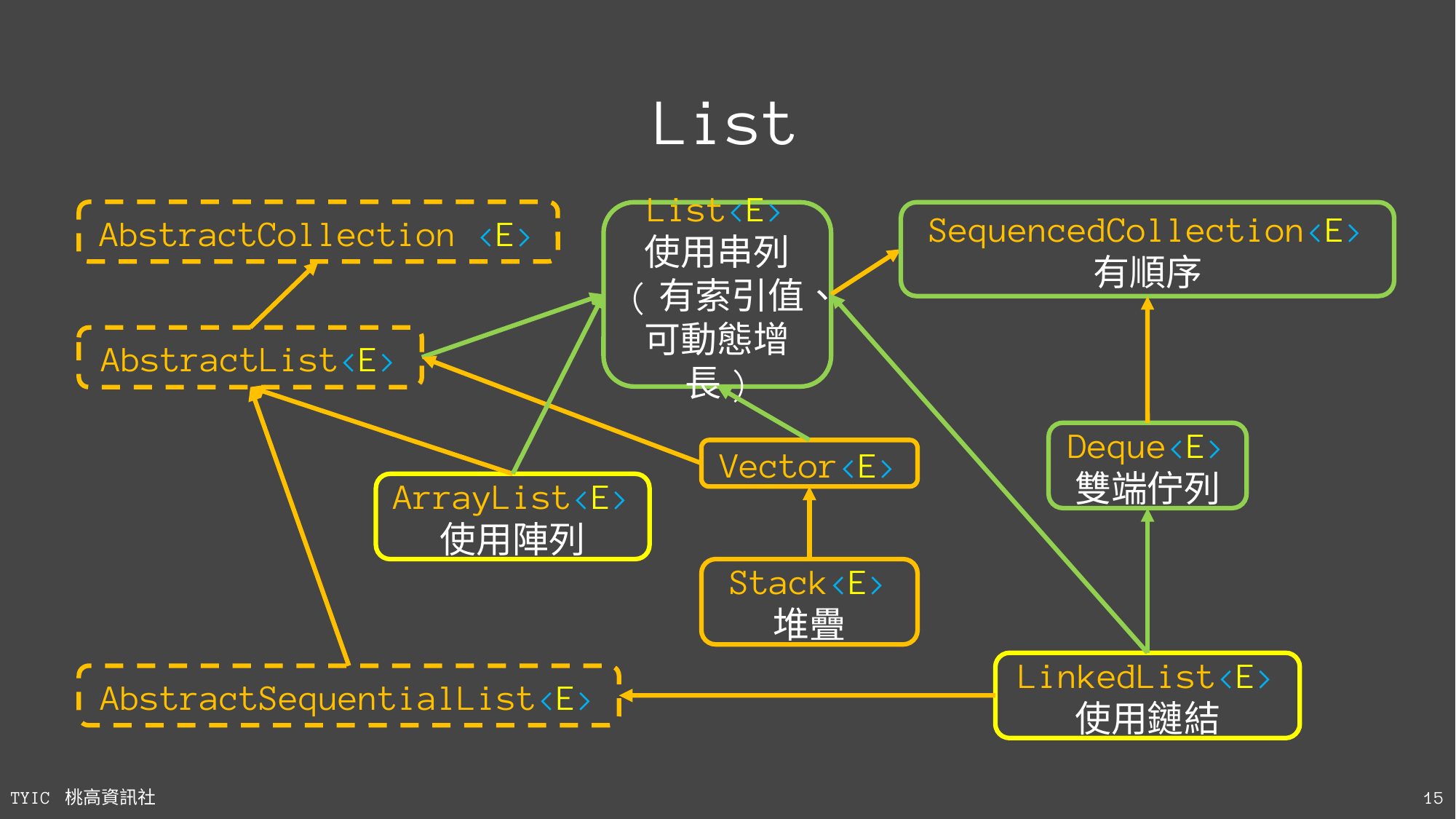

# List
AbstractCollection <E>
List<E>
使用串列
(有索引值、
可動態增長)
SequencedCollection<E>
有順序
AbstractList<E>
Deque<E>
雙端佇列
Vector<E>
ArrayList<E>
使用陣列
Stack<E>
堆疊
LinkedList<E>
使用鏈結
AbstractSequentialList<E>